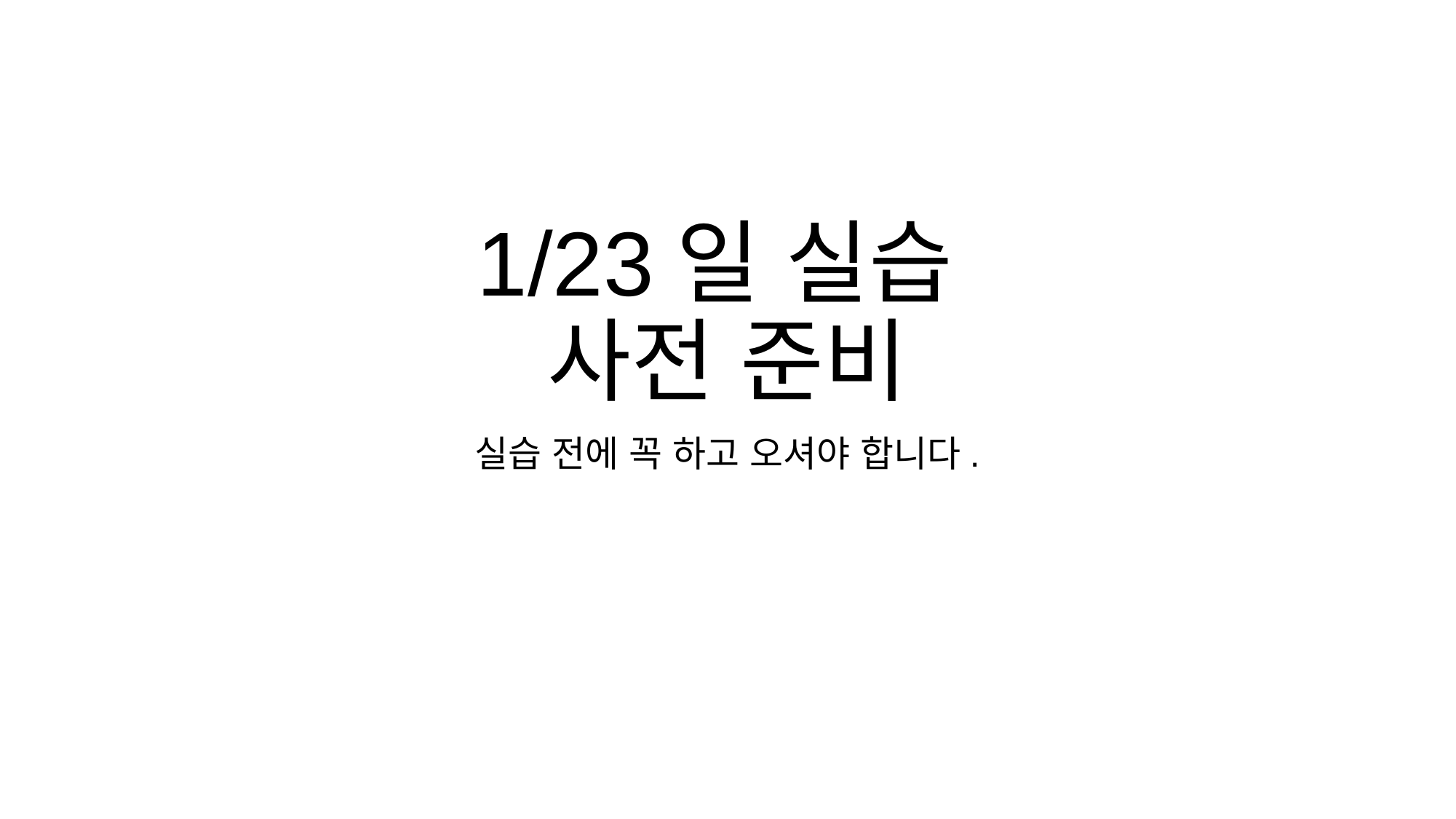

# 1/23일 실습 사전 준비
실습 전에 꼭 하고 오셔야 합니다.